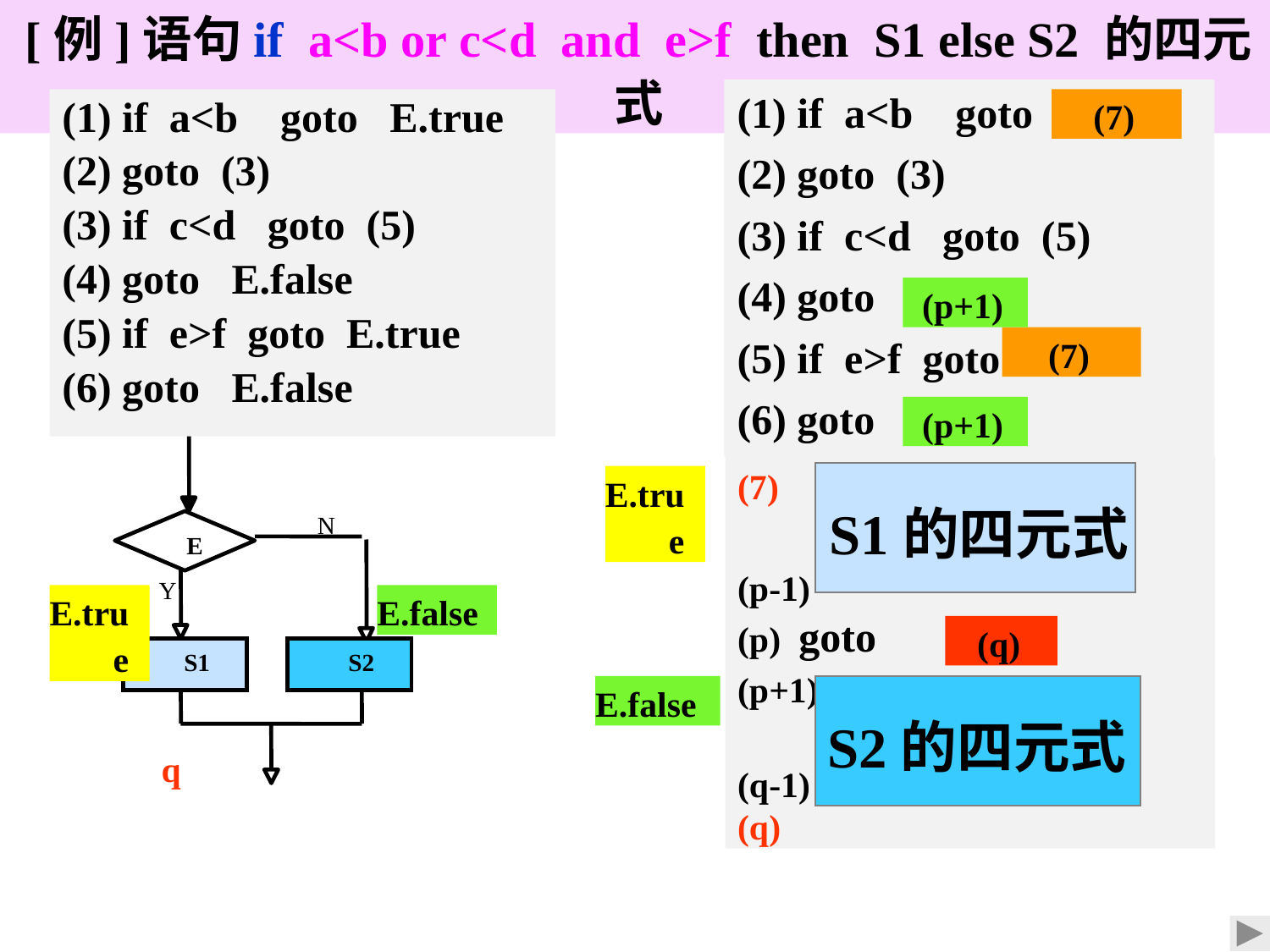

[例]语句if  a<b or c<d  and  e>f  then  S1 else S2 的四元式
(1) if  a<b    goto   E.true
(2) goto  (3)
(3) if  c<d   goto  (5)
(4) goto   E.false
(5) if  e>f  goto  E.true
(6) goto   E.false
(1) if  a<b    goto   E.true
(2) goto  (3)
(3) if  c<d   goto  (5)
(4) goto   E.false
(5) if  e>f  goto  E.true
(6) goto   E.false
(7)
(p+1)
(7)
(p+1)

N

E

Y

S1
S2

(7)
(p-1)
(p)  goto
(p+1)

(q-1)
(q)
E.true
S1的四元式
E.true
E.false
(q)
E.false
S2的四元式
q